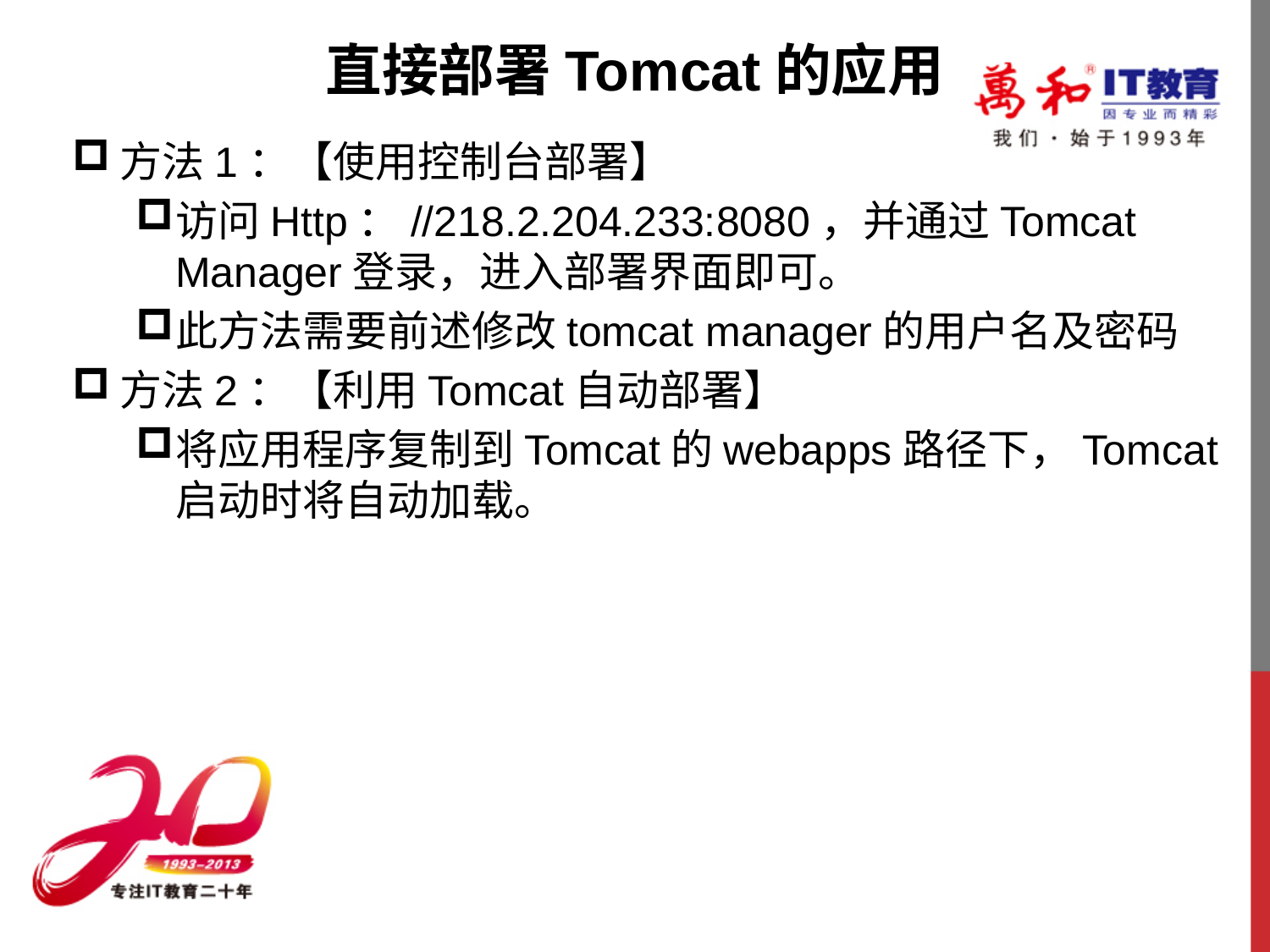

# 直接部署Tomcat的应用
方法1：【使用控制台部署】
访问Http：//218.2.204.233:8080，并通过Tomcat Manager登录，进入部署界面即可。
此方法需要前述修改tomcat manager的用户名及密码
方法2：【利用Tomcat自动部署】
将应用程序复制到Tomcat的webapps路径下，Tomcat启动时将自动加载。